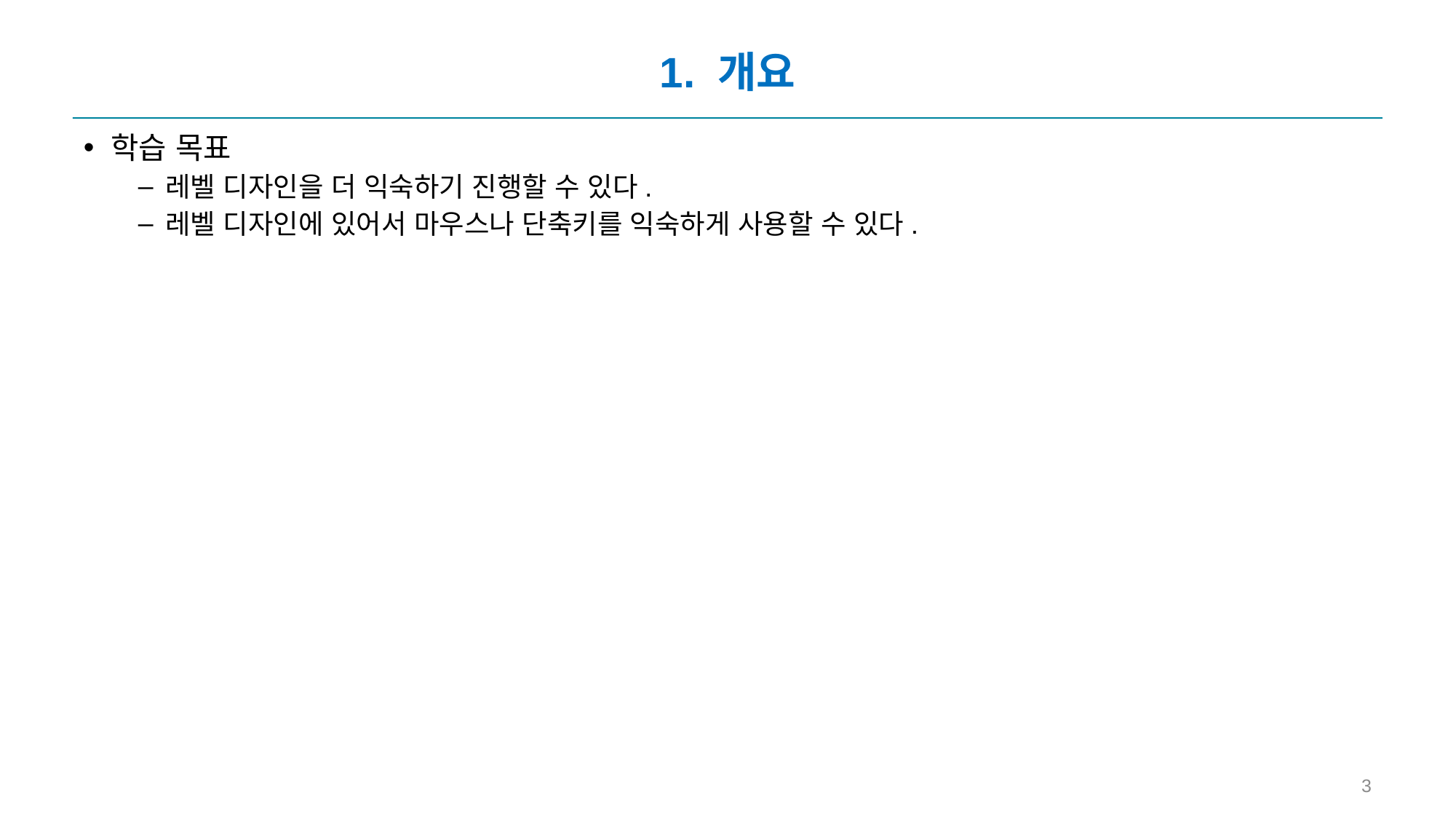

# 1. 개요
학습 목표
레벨 디자인을 더 익숙하기 진행할 수 있다.
레벨 디자인에 있어서 마우스나 단축키를 익숙하게 사용할 수 있다.

3